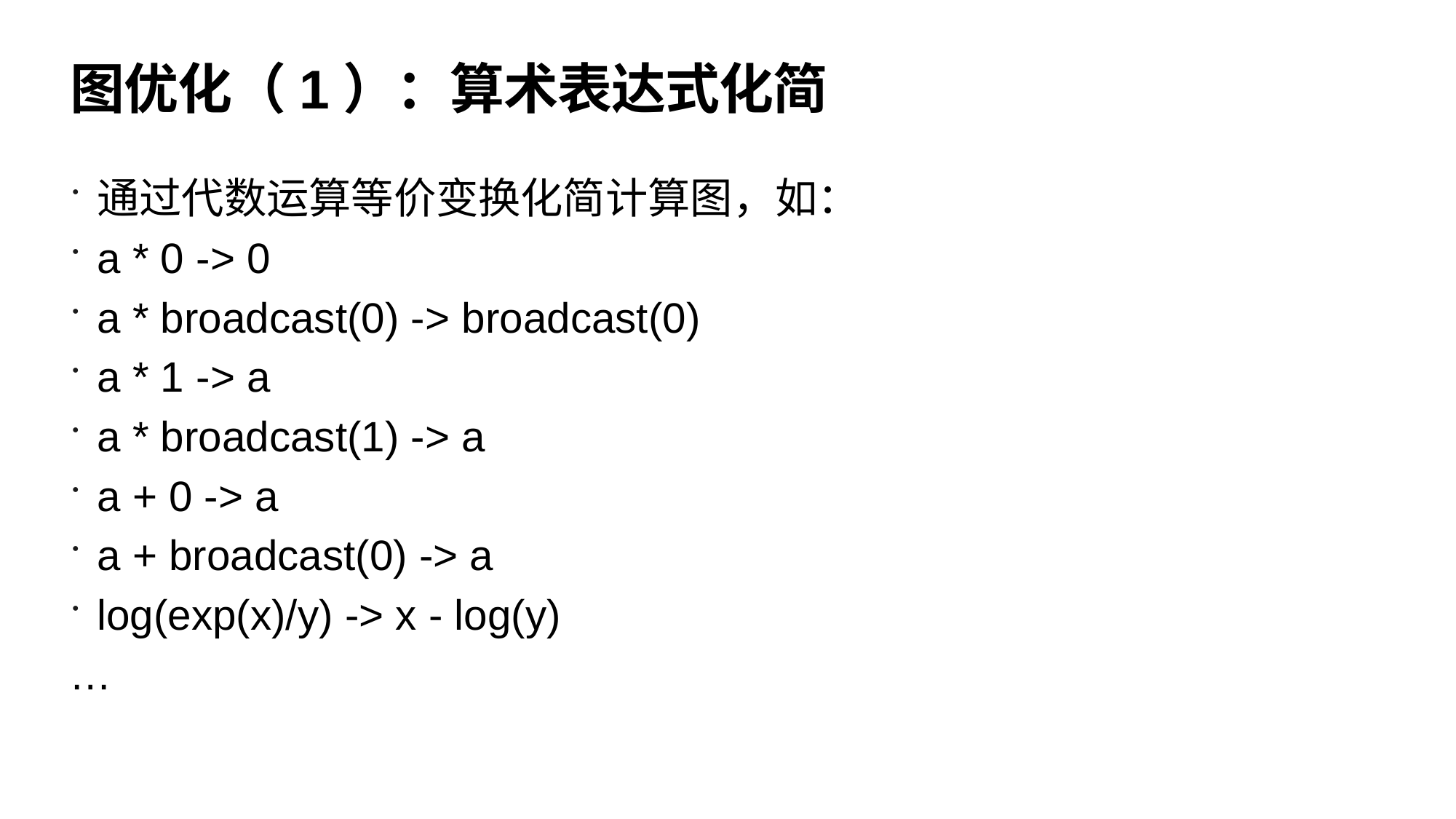

# 图优化（1）：算术表达式化简
通过代数运算等价变换化简计算图，如：
a * 0 -> 0
a * broadcast(0) -> broadcast(0)
a * 1 -> a
a * broadcast(1) -> a
a + 0 -> a
a + broadcast(0) -> a
log(exp(x)/y) -> x - log(y)
…